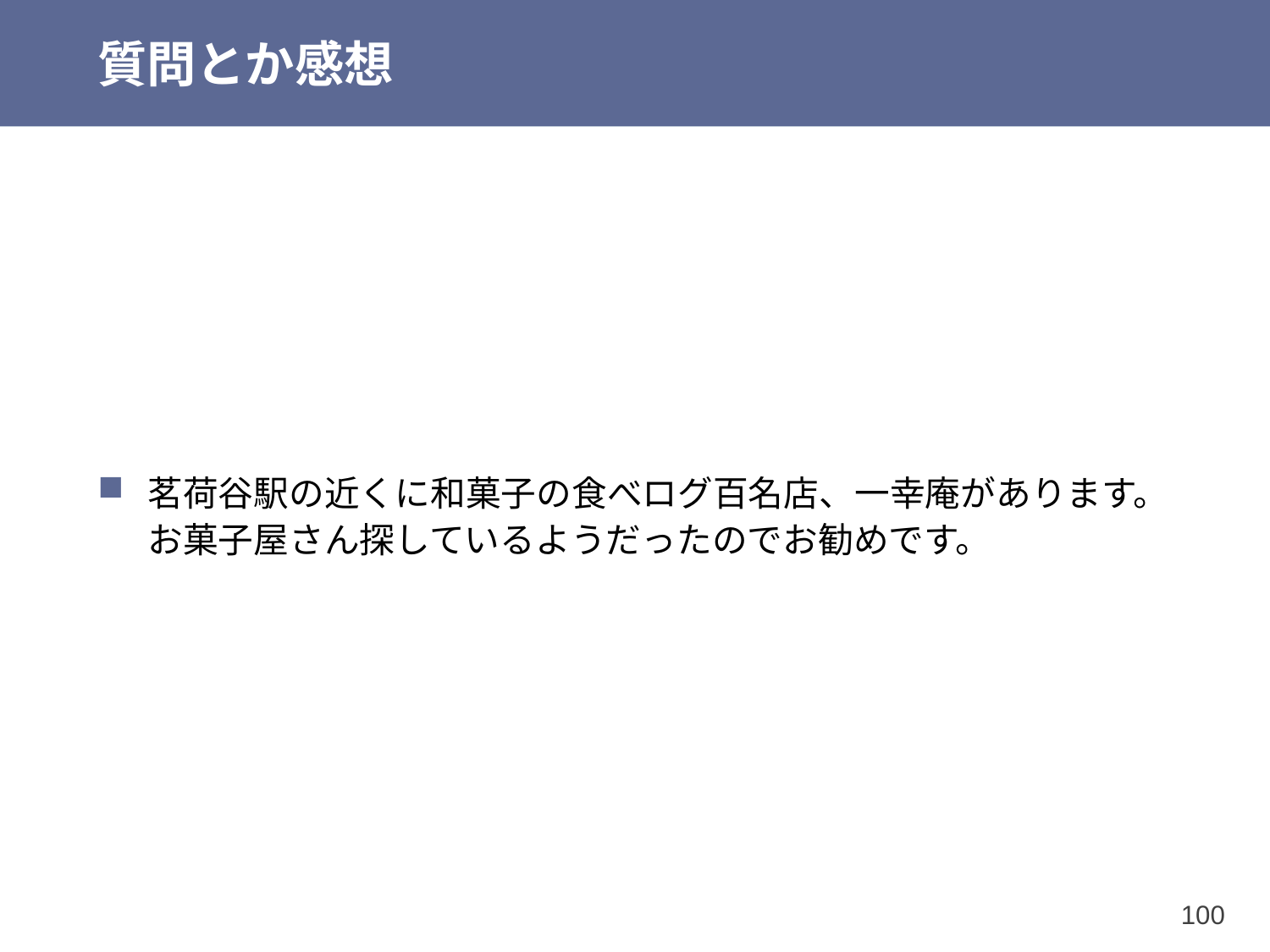

# 質問とか感想
茗荷谷駅の近くに和菓子の食べログ百名店、一幸庵があります。お菓子屋さん探しているようだったのでお勧めです。